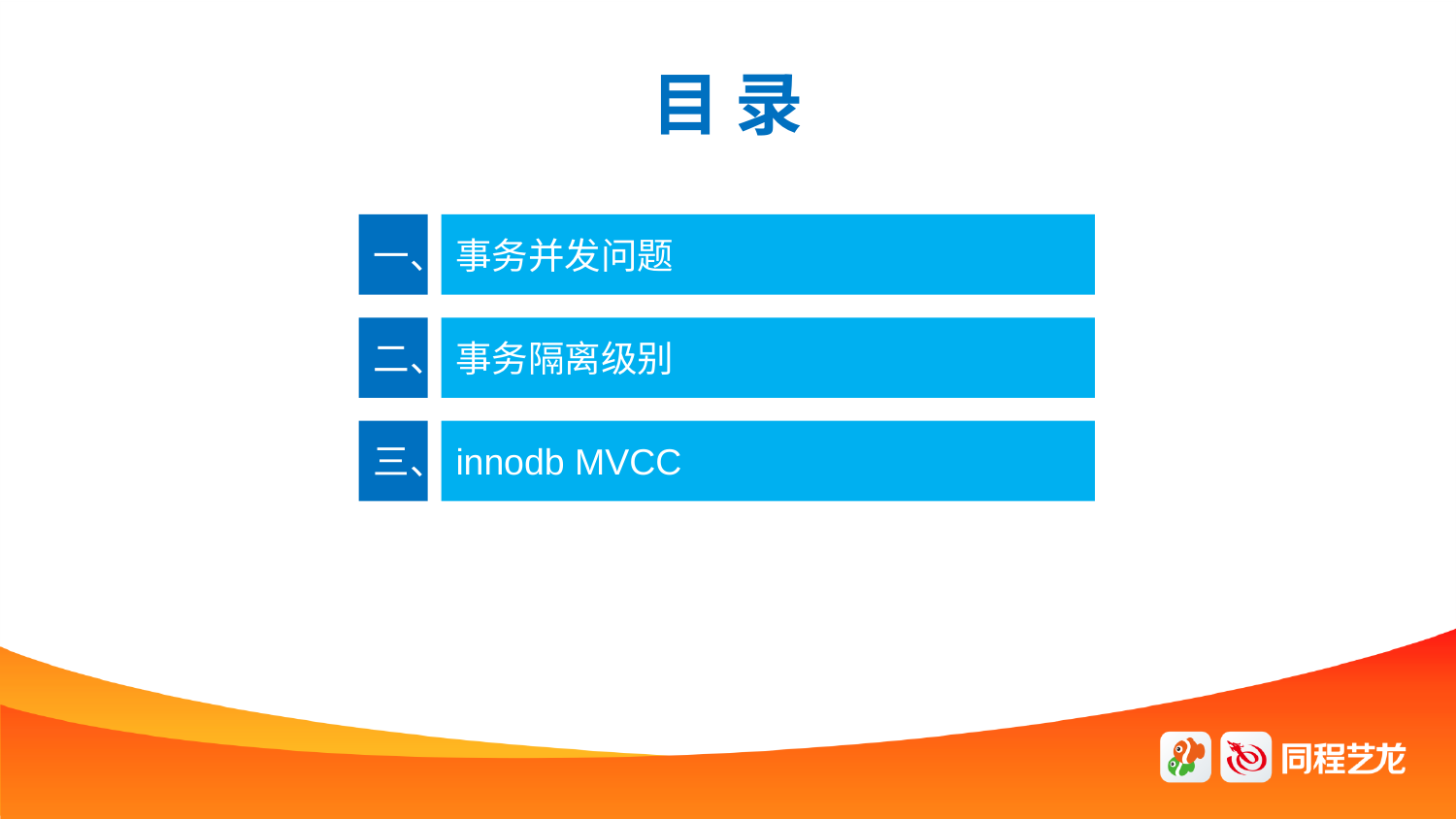

目 录
一、
事务并发问题
二、
事务隔离级别
三、
innodb MVCC